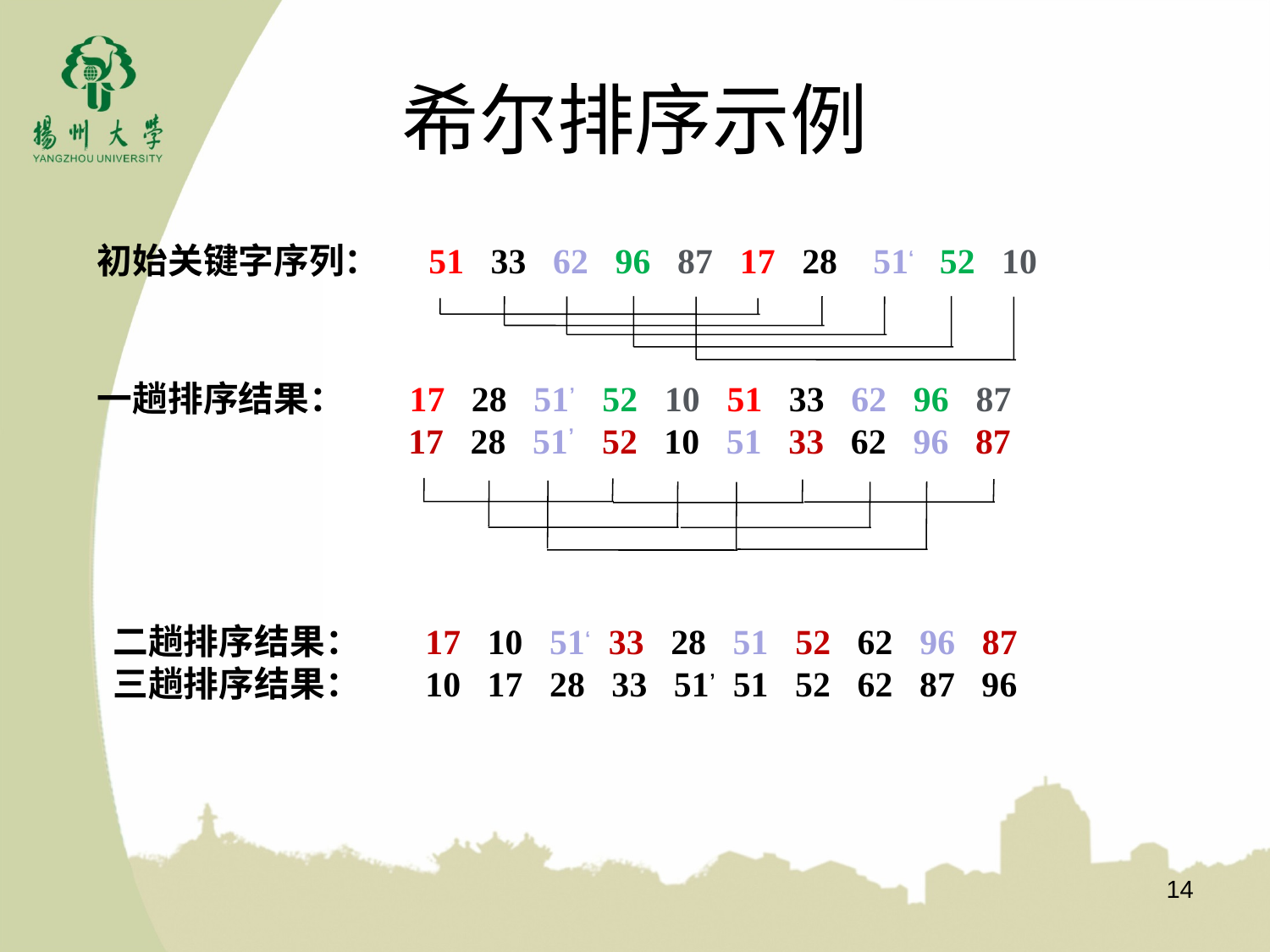

# 希尔排序示例
初始关键字序列：     51   33   62   96   87   17   28    51‘    52   10

一趟排序结果：       17   28   51’    52   10   51   33   62   96   87
                                   17   28   51’    52   10   51   33   62   96   87

二趟排序结果：       17   10   51‘  33   28   51   52   62   96   87
三趟排序结果：       10   17   28   33   51’  51   52   62   87   96

14